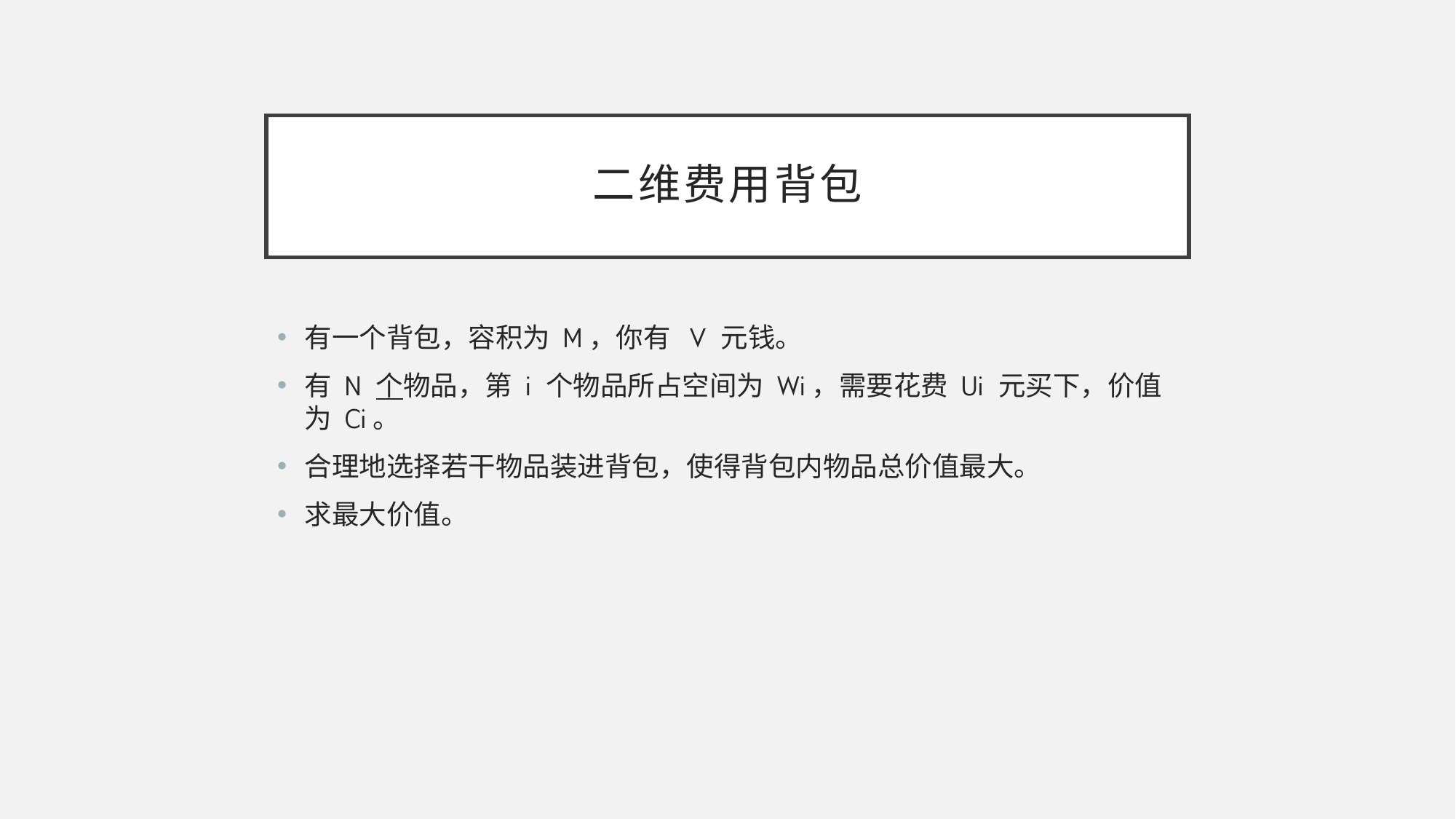

# 二维费用背包
有一个背包，容积为 M，你有  V 元钱。
有 N 个物品，第 i 个物品所占空间为 Wi，需要花费 Ui 元买下，价值为 Ci。
合理地选择若干物品装进背包，使得背包内物品总价值最大。
求最大价值。